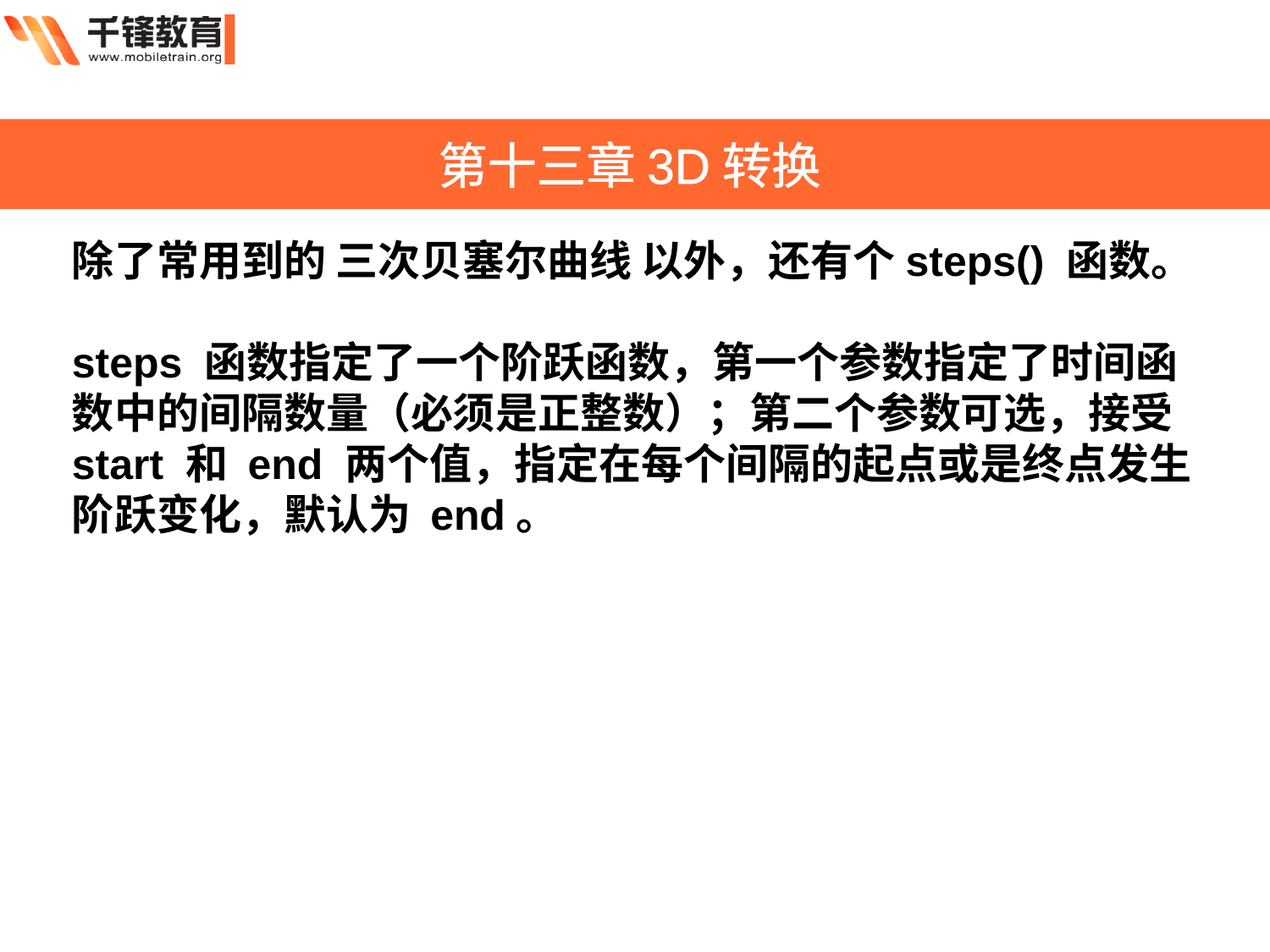

第十三章3D转换
除了常用到的 三次贝塞尔曲线 以外，还有个steps() 函数。

steps 函数指定了一个阶跃函数，第一个参数指定了时间函数中的间隔数量（必须是正整数）；第二个参数可选，接受 start 和 end 两个值，指定在每个间隔的起点或是终点发生阶跃变化，默认为 end。